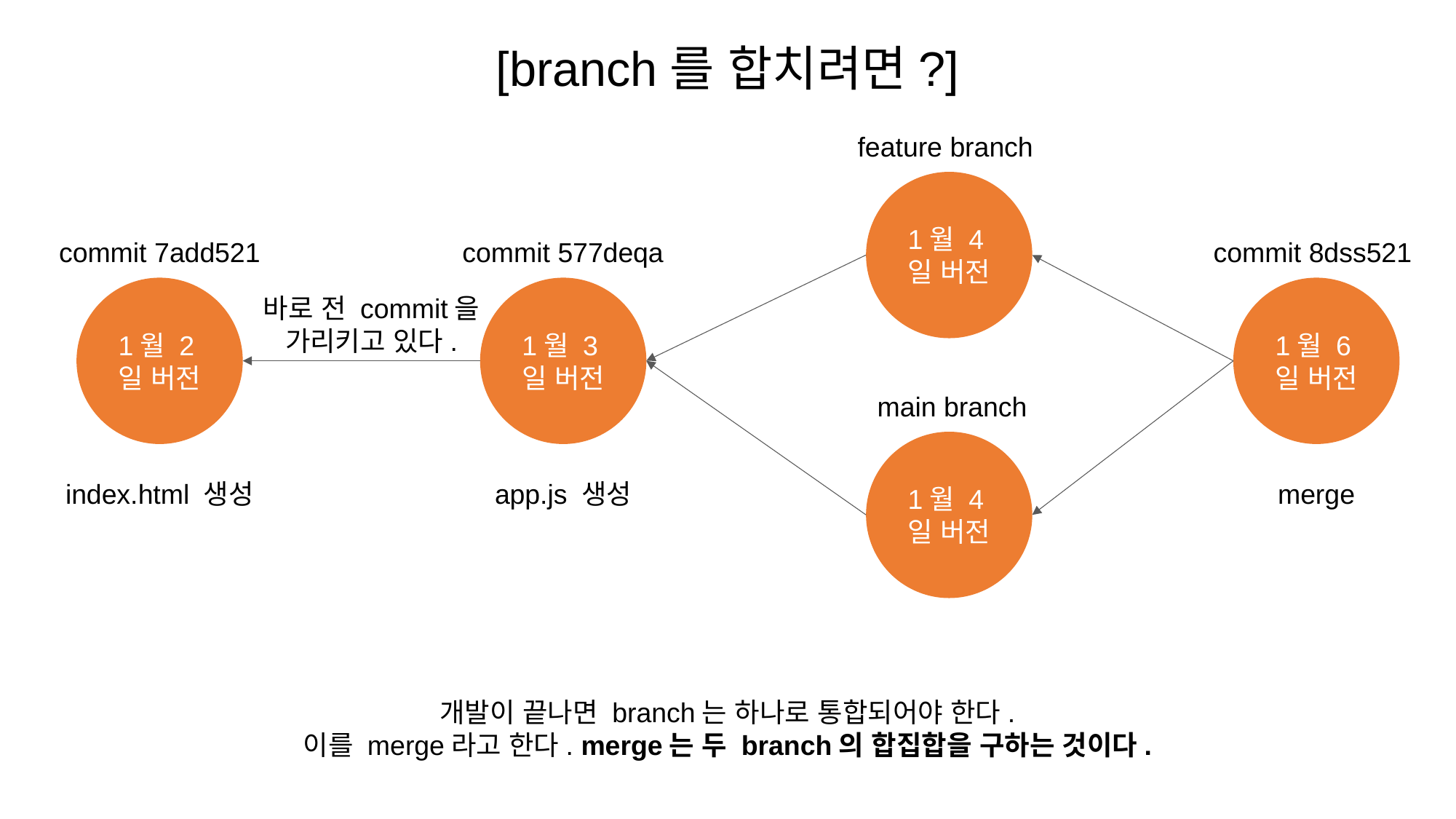

[branch를 합치려면?]
feature branch
1월 4일 버전
commit 7add521
1월 2일 버전
index.html 생성
commit 577deqa
1월 3일 버전
app.js 생성
commit 8dss521
1월 6일 버전
merge
바로 전 commit을
가리키고 있다.
main branch
1월 4일 버전
개발이 끝나면 branch는 하나로 통합되어야 한다.
이를 merge라고 한다. merge는 두 branch의 합집합을 구하는 것이다.